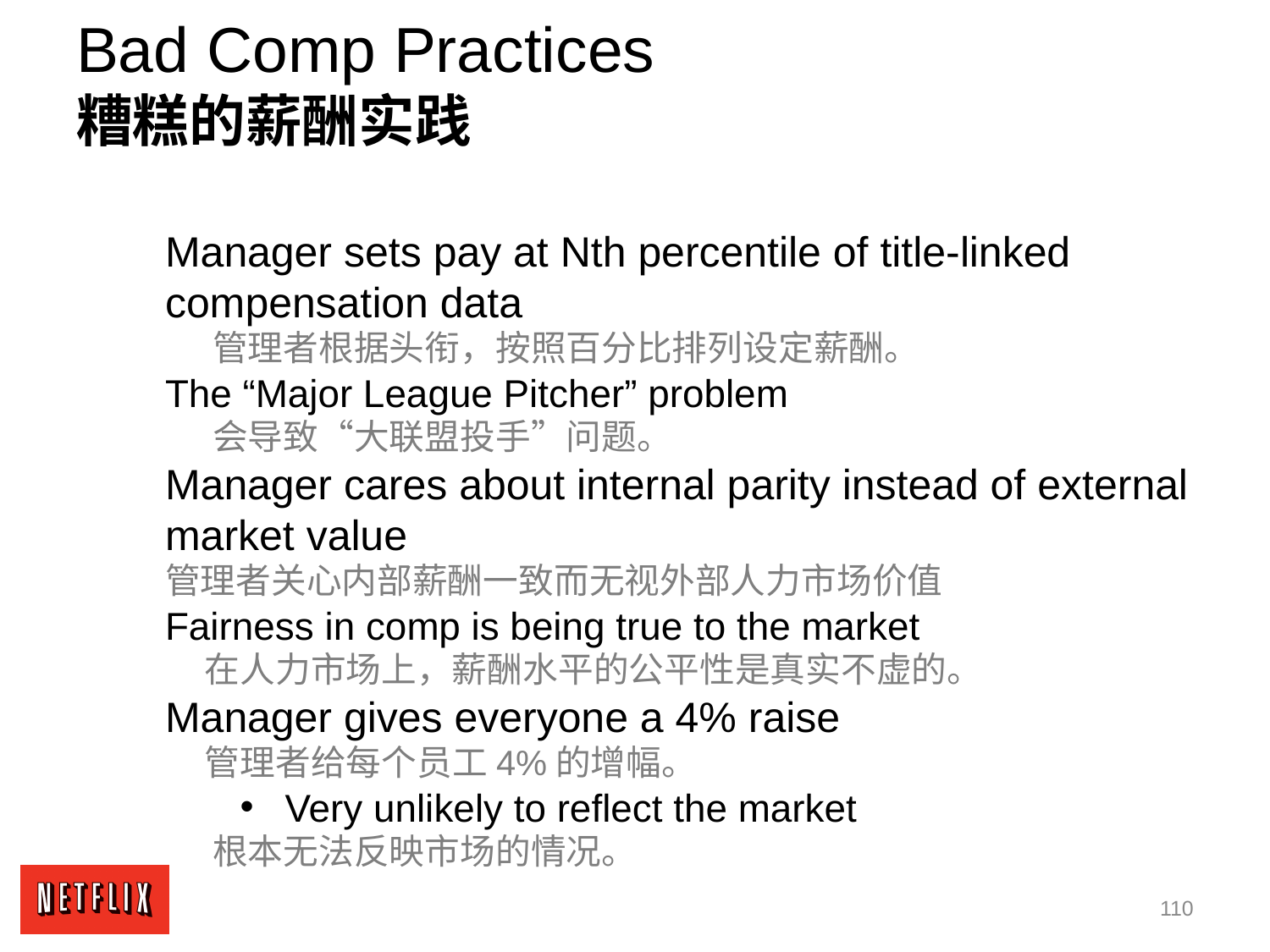

Bad Comp Practices
糟糕的薪酬实践
Manager sets pay at Nth percentile of title-linked compensation data
     管理者根据头衔，按照百分比排列设定薪酬。
The “Major League Pitcher” problem
     会导致“大联盟投手”问题。
Manager cares about internal parity instead of external market value
管理者关心内部薪酬一致而无视外部人力市场价值
Fairness in comp is being true to the market
    在人力市场上，薪酬水平的公平性是真实不虚的。
Manager gives everyone a 4% raise
    管理者给每个员工4%的增幅。
Very unlikely to reflect the market
     根本无法反映市场的情况。
110